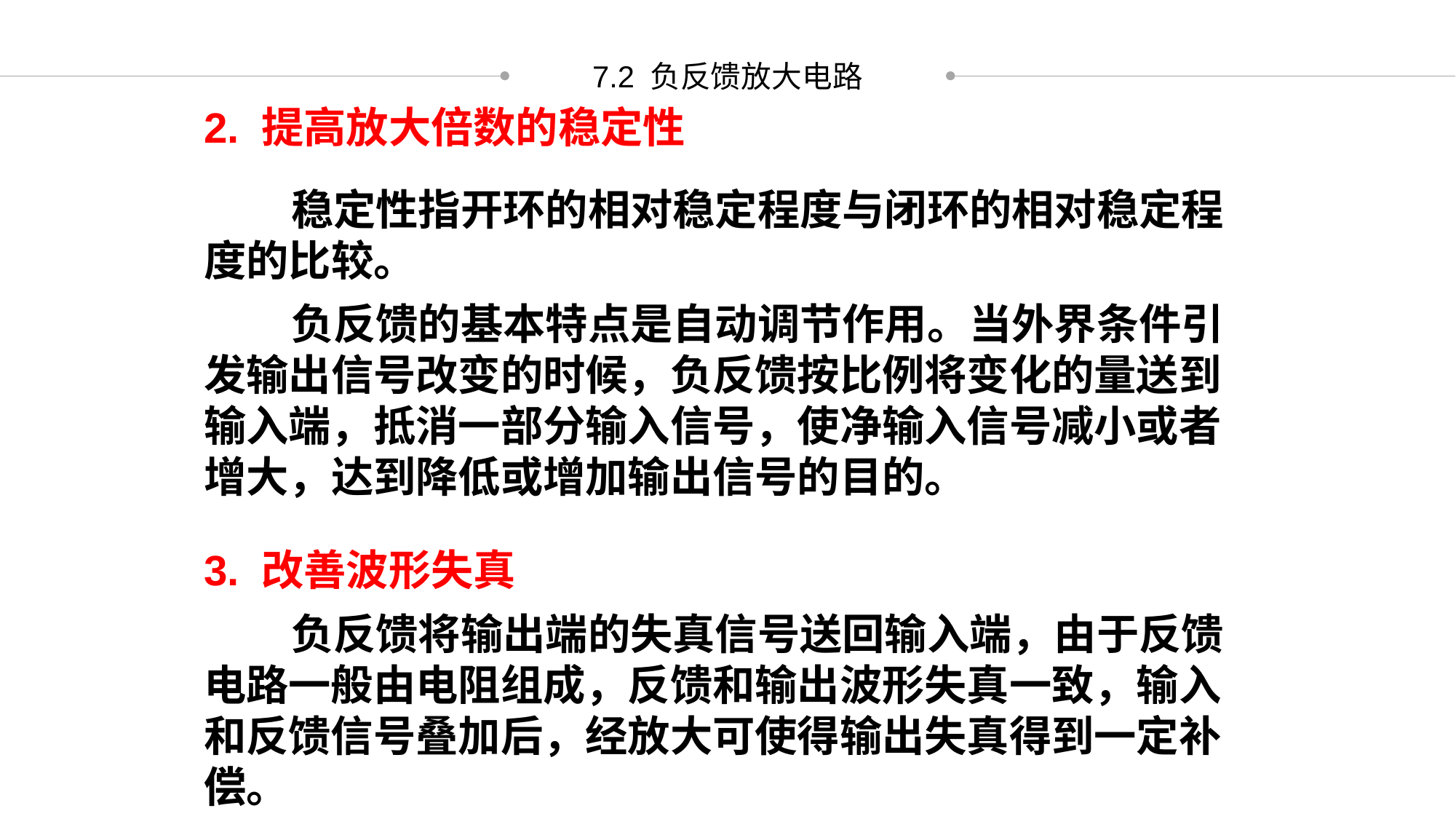

7.2 负反馈放大电路
2. 提高放大倍数的稳定性
        稳定性指开环的相对稳定程度与闭环的相对稳定程度的比较。
        负反馈的基本特点是自动调节作用。当外界条件引发输出信号改变的时候，负反馈按比例将变化的量送到输入端，抵消一部分输入信号，使净输入信号减小或者增大，达到降低或增加输出信号的目的。

3. 改善波形失真
        负反馈将输出端的失真信号送回输入端，由于反馈电路一般由电阻组成，反馈和输出波形失真一致，输入和反馈信号叠加后，经放大可使得输出失真得到一定补偿。